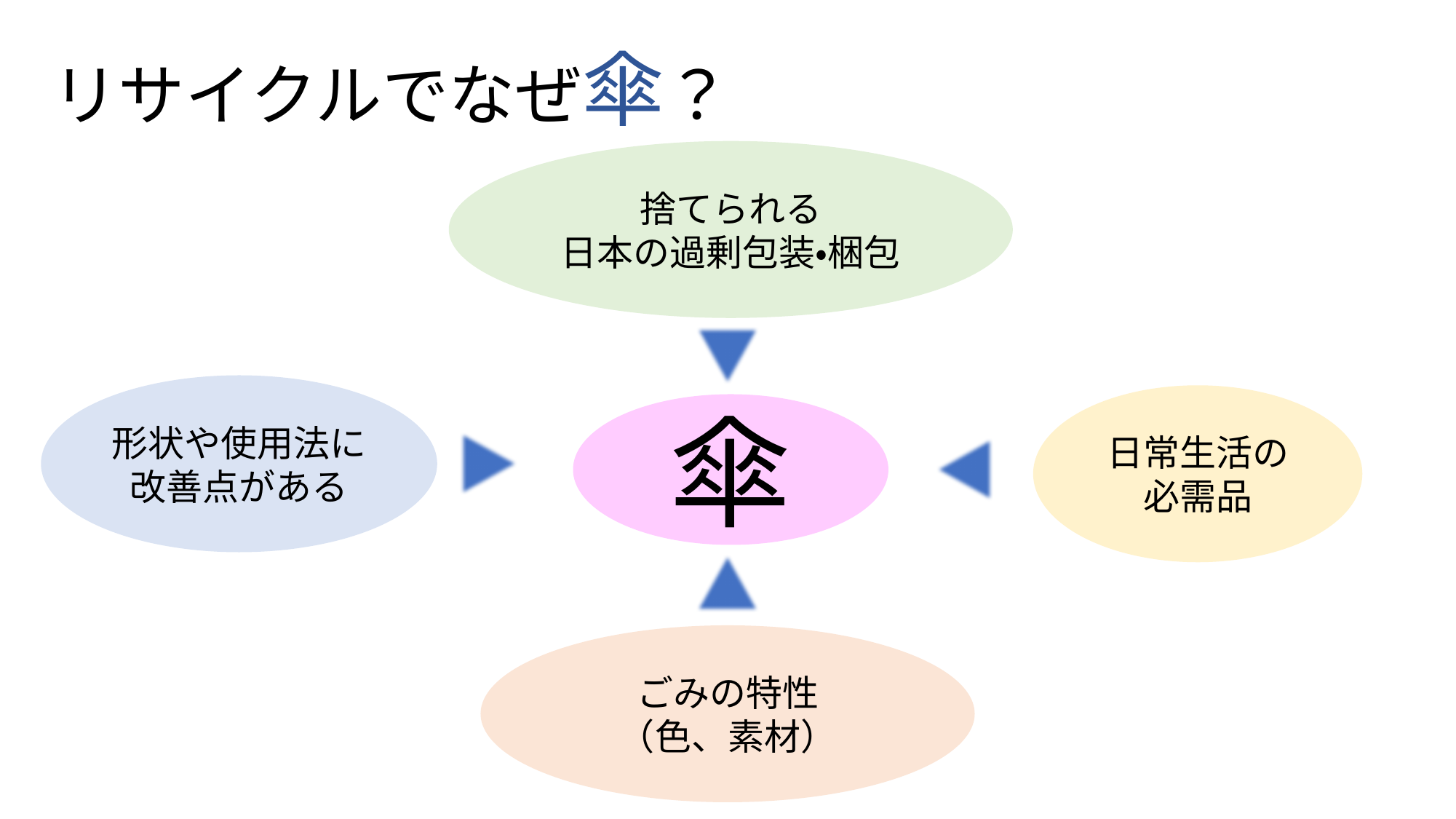

# リサイクルでなぜ傘？
捨てられる
日本の過剰包装・梱包

形状や使用法に
改善点がある
日常生活の必需品
傘

ごみの特性
（色、素材）